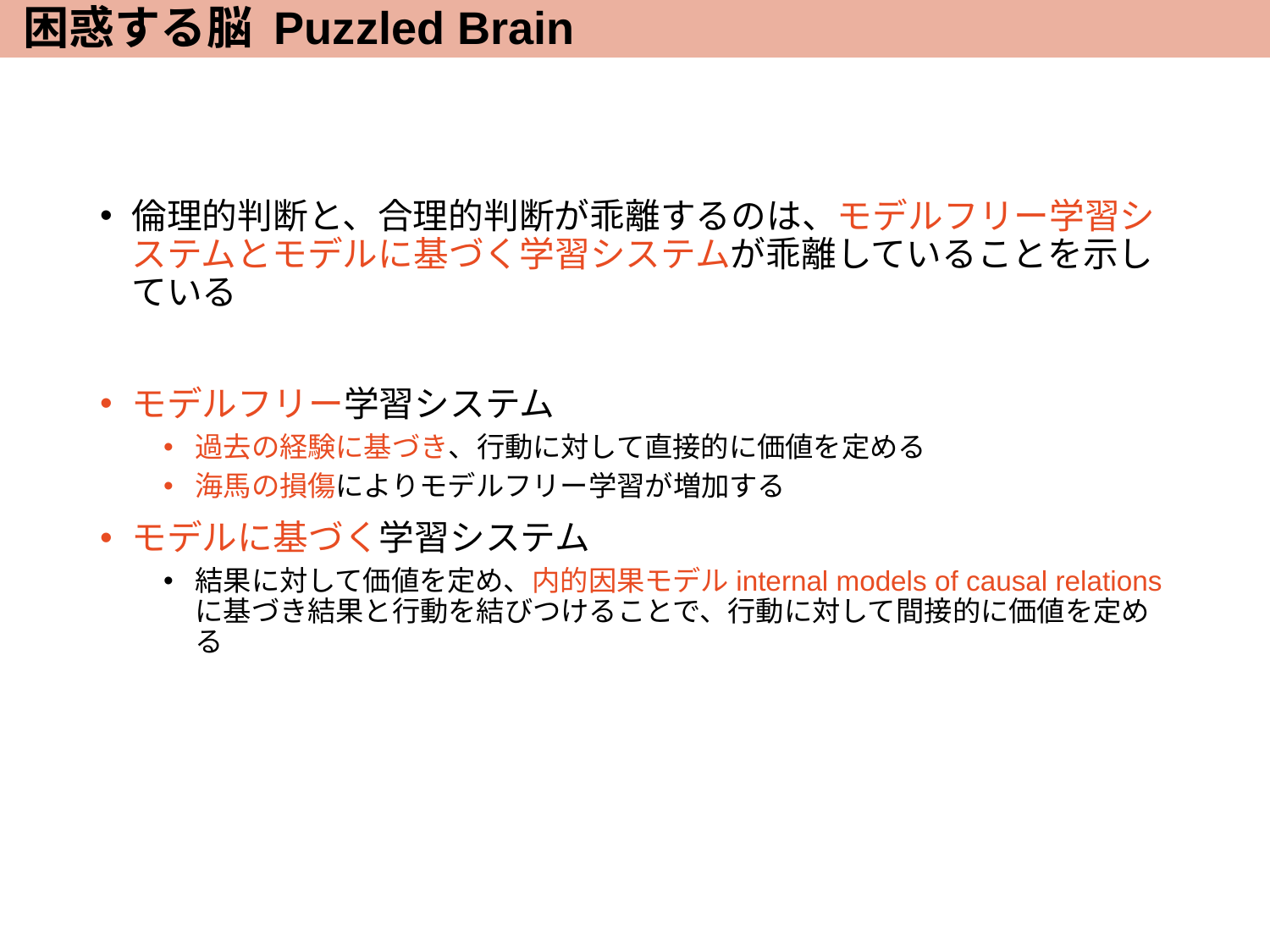

# 困惑する脳 Puzzled Brain
倫理的判断と、合理的判断が乖離するのは、モデルフリー学習システムとモデルに基づく学習システムが乖離していることを示している

モデルフリー学習システム
過去の経験に基づき、行動に対して直接的に価値を定める
海馬の損傷によりモデルフリー学習が増加する
モデルに基づく学習システム
結果に対して価値を定め、内的因果モデルinternal models of causal relationsに基づき結果と行動を結びつけることで、行動に対して間接的に価値を定める